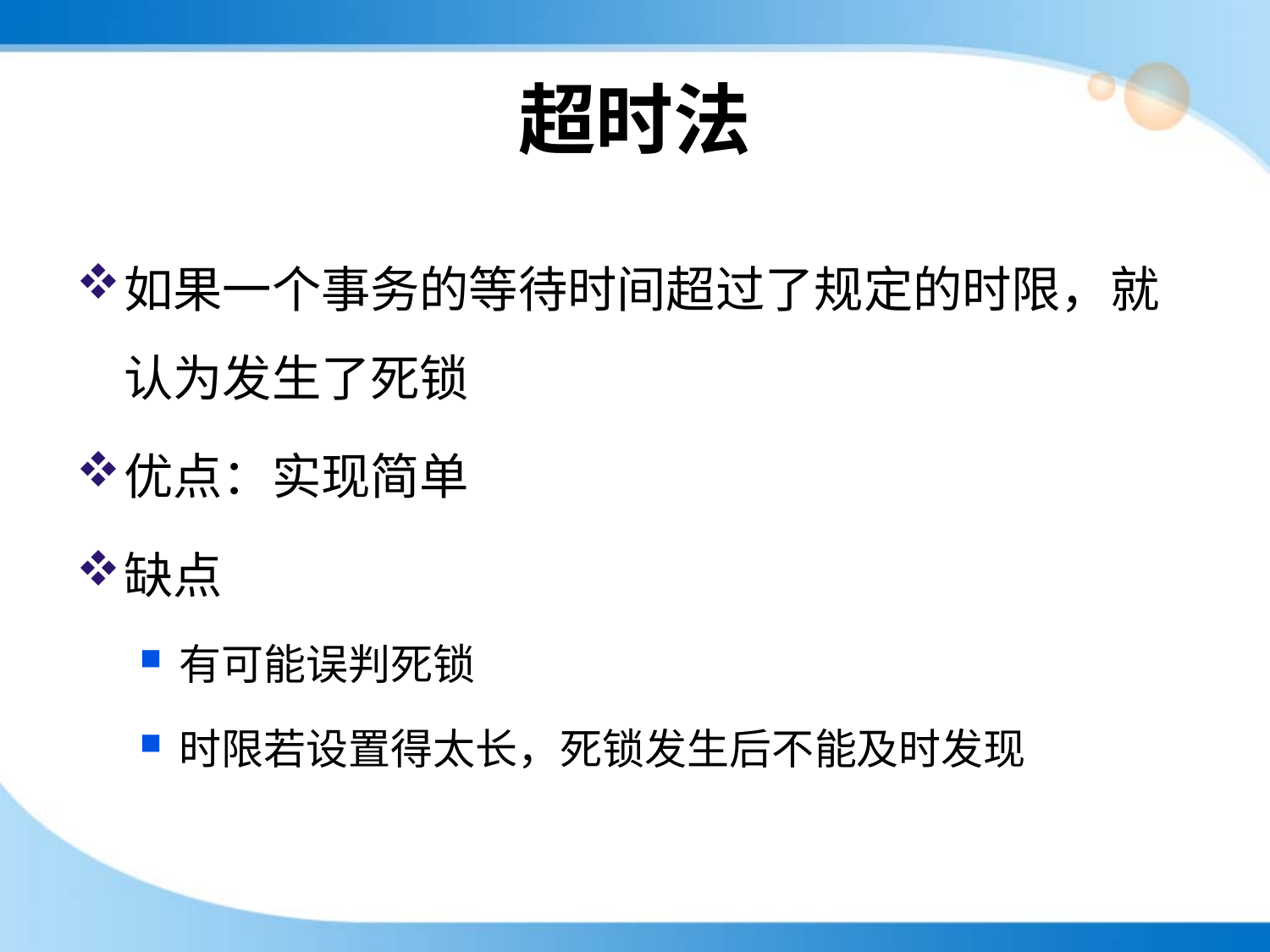

# 超时法
如果一个事务的等待时间超过了规定的时限，就认为发生了死锁
优点：实现简单
缺点
有可能误判死锁
时限若设置得太长，死锁发生后不能及时发现